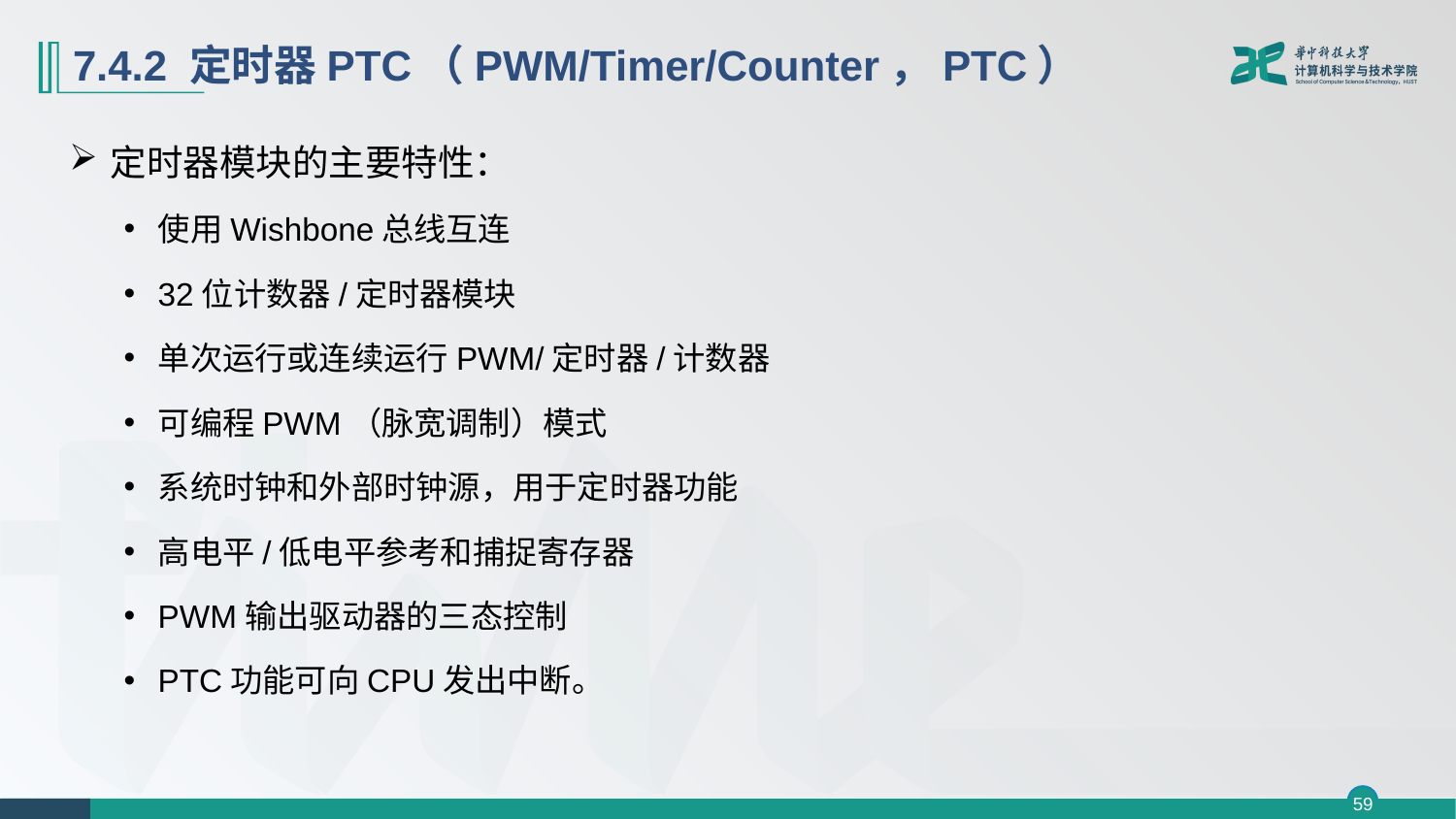

# 7.4.2 定时器PTC（PWM/Timer/Counter，PTC）
定时器模块的主要特性：
使用Wishbone总线互连
32位计数器/定时器模块
单次运行或连续运行PWM/定时器/计数器
可编程PWM（脉宽调制）模式
系统时钟和外部时钟源，用于定时器功能
高电平/低电平参考和捕捉寄存器
PWM输出驱动器的三态控制
PTC功能可向CPU发出中断。